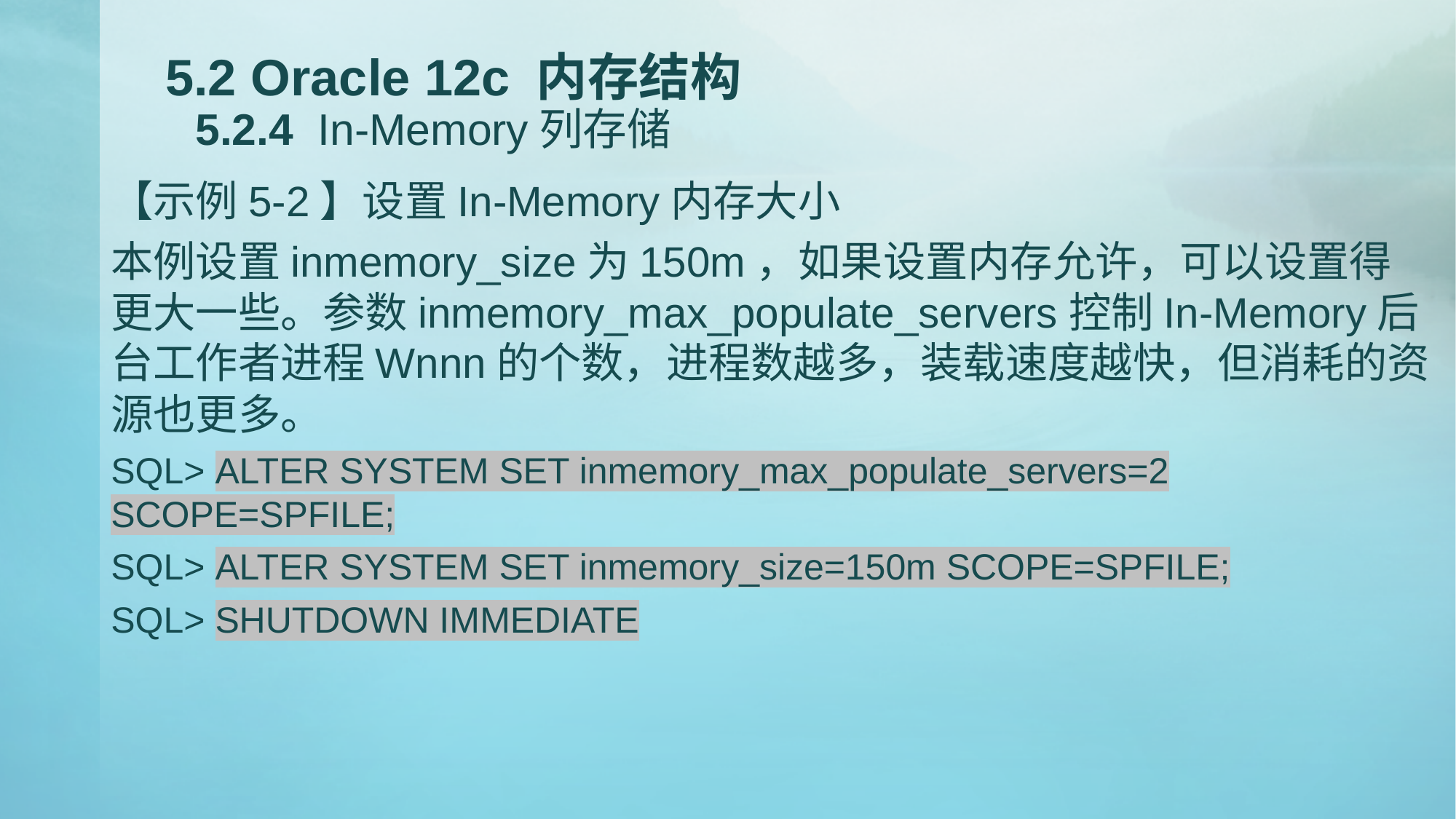

# 5.2 Oracle 12c 内存结构 5.2.4  In-Memory列存储
【示例5-2】设置In-Memory内存大小
本例设置inmemory_size为150m，如果设置内存允许，可以设置得更大一些。参数inmemory_max_populate_servers控制In-Memory后台工作者进程Wnnn的个数，进程数越多，装载速度越快，但消耗的资源也更多。
SQL> ALTER SYSTEM SET inmemory_max_populate_servers=2 SCOPE=SPFILE;
SQL> ALTER SYSTEM SET inmemory_size=150m SCOPE=SPFILE;
SQL> SHUTDOWN IMMEDIATE